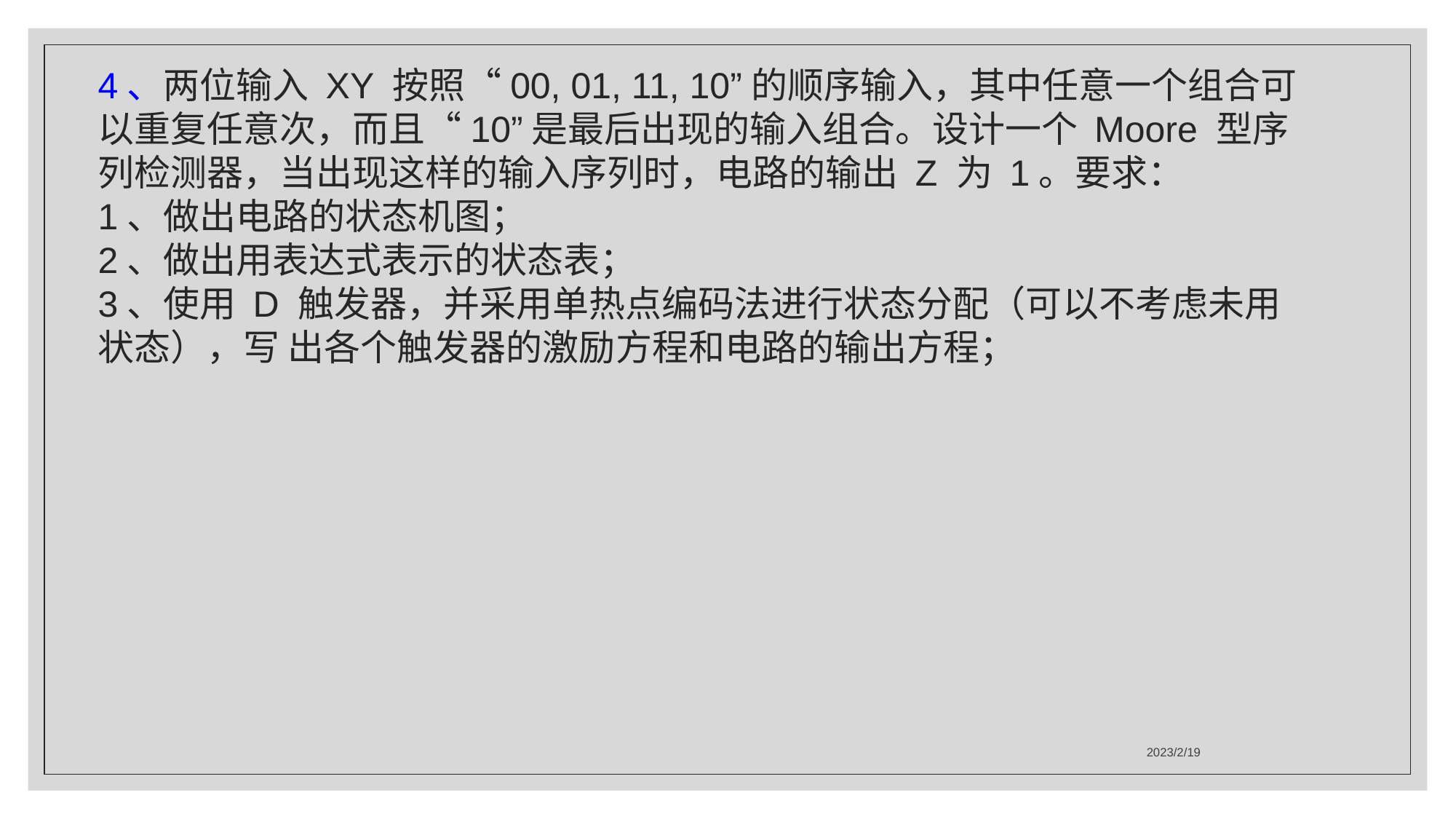

# 4、两位输入 XY 按照“00, 01, 11, 10”的顺序输入，其中任意一个组合可以重复任意次，而且“10”是最后出现的输入组合。设计一个 Moore 型序列检测器，当出现这样的输入序列时，电路的输出 Z 为 1。要求： 1、做出电路的状态机图； 2、做出用表达式表示的状态表； 3、使用 D 触发器，并采用单热点编码法进行状态分配（可以不考虑未用状态），写 出各个触发器的激励方程和电路的输出方程；
2023/2/19